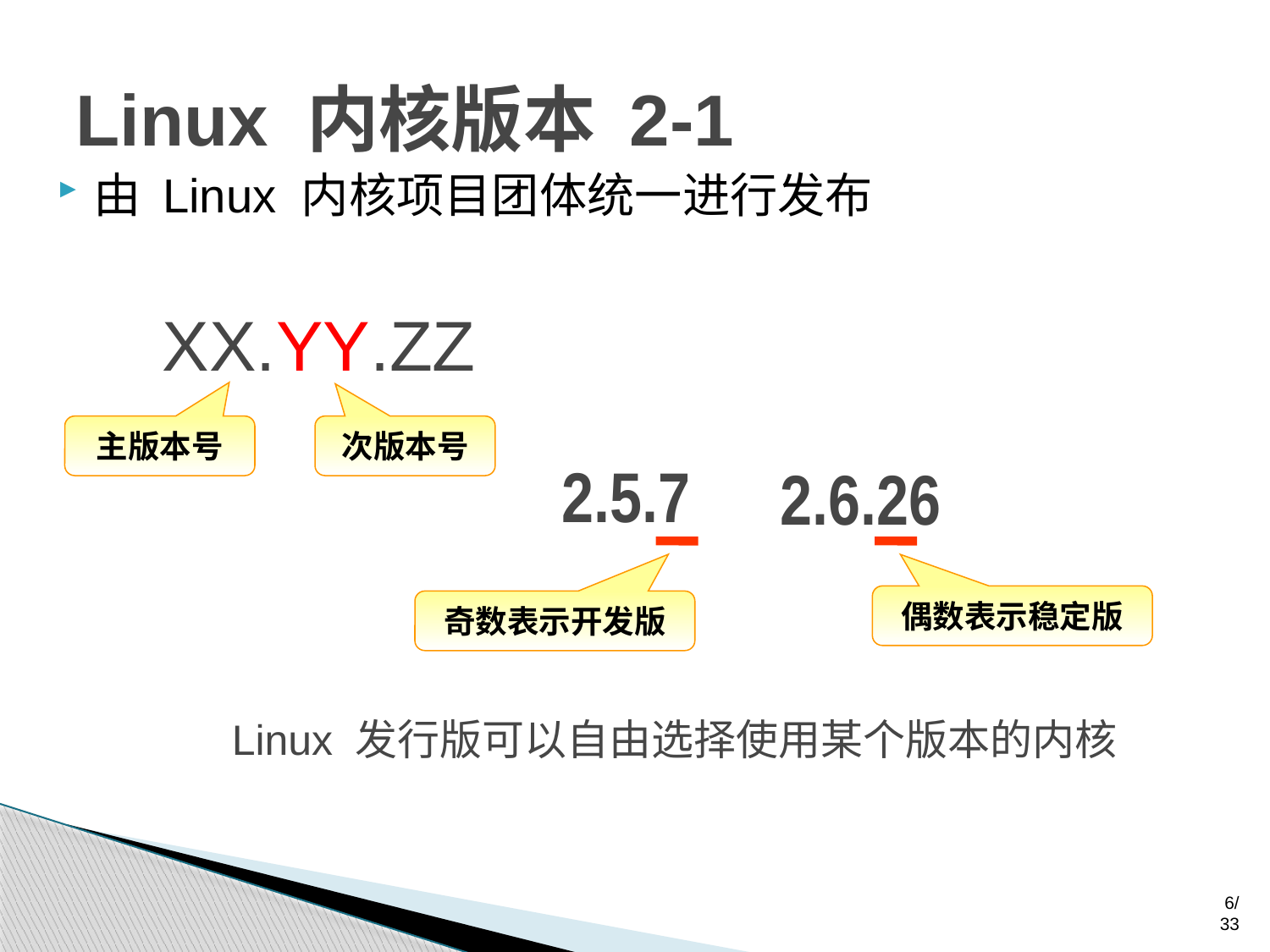

# Linux 内核版本 2-1
由 Linux 内核项目团体统一进行发布

XX.YY.ZZ
主版本号
次版本号
2.5.7
2.6.26

偶数表示稳定版
奇数表示开发版
Linux 发行版可以自由选择使用某个版本的内核
6/33